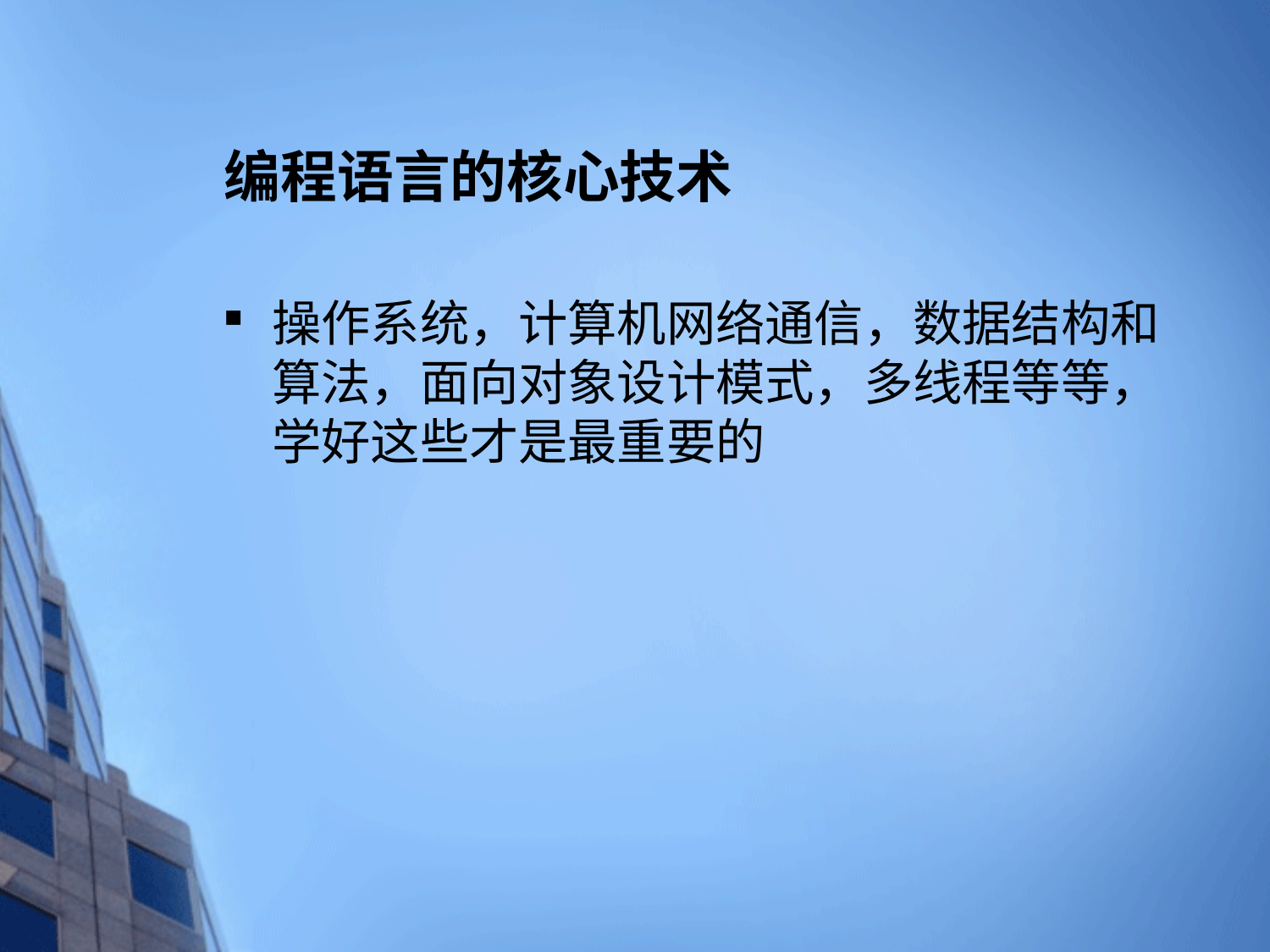

# 编程语言的核心技术
操作系统，计算机网络通信，数据结构和算法，面向对象设计模式，多线程等等，学好这些才是最重要的